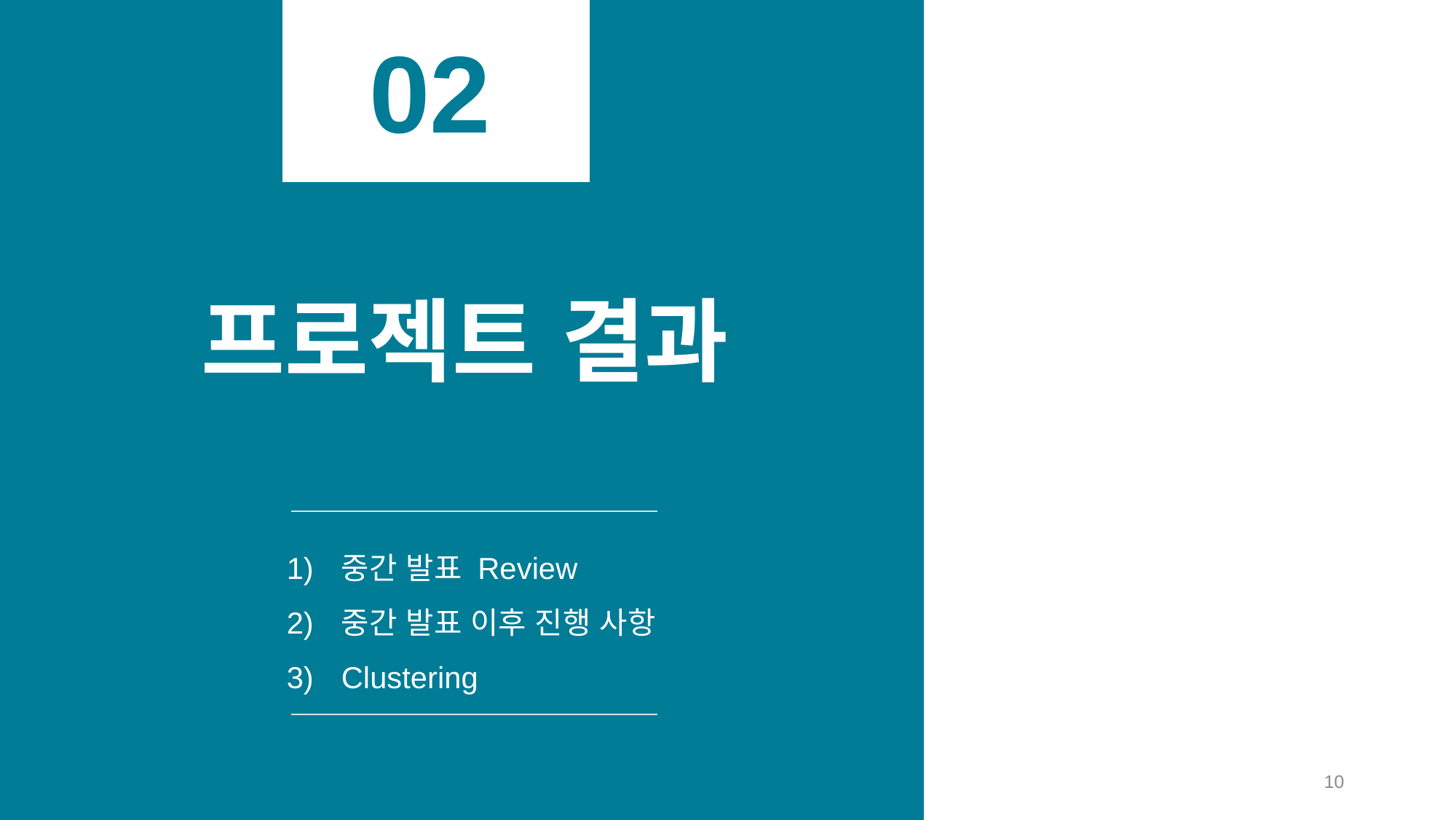

02
# 프로젝트 결과
중간 발표 Review
중간 발표 이후 진행 사항
Clustering
10